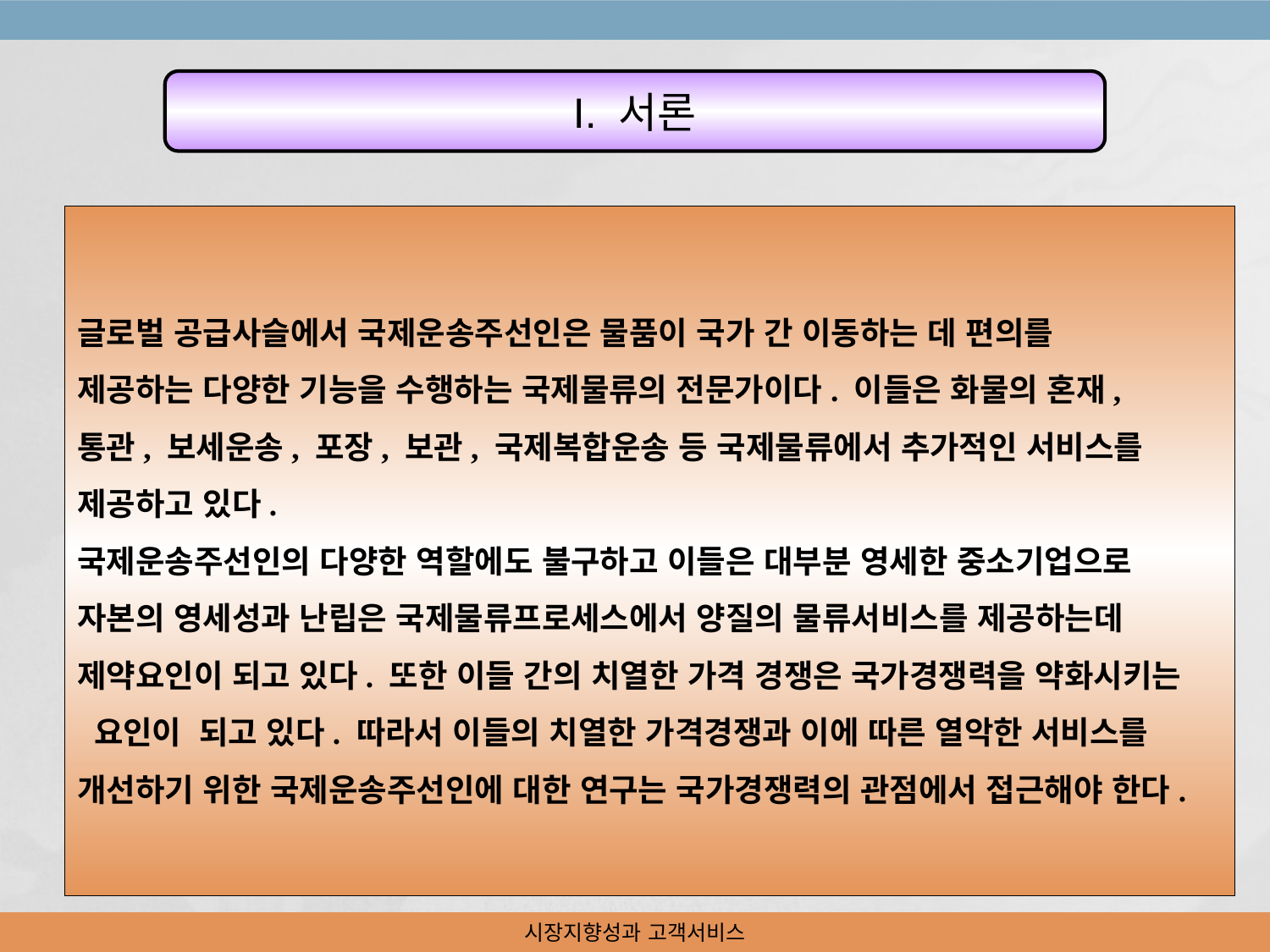

I. 서론
글로벌 공급사슬에서 국제운송주선인은 물품이 국가 간 이동하는 데 편의를
제공하는 다양한 기능을 수행하는 국제물류의 전문가이다. 이들은 화물의 혼재,
통관, 보세운송, 포장, 보관, 국제복합운송 등 국제물류에서 추가적인 서비스를
제공하고 있다.
국제운송주선인의 다양한 역할에도 불구하고 이들은 대부분 영세한 중소기업으로
자본의 영세성과 난립은 국제물류프로세스에서 양질의 물류서비스를 제공하는데
제약요인이 되고 있다. 또한 이들 간의 치열한 가격 경쟁은 국가경쟁력을 약화시키는
 요인이  되고 있다. 따라서 이들의 치열한 가격경쟁과 이에 따른 열악한 서비스를
개선하기 위한 국제운송주선인에 대한 연구는 국가경쟁력의 관점에서 접근해야 한다.
시장지향성과 고객서비스